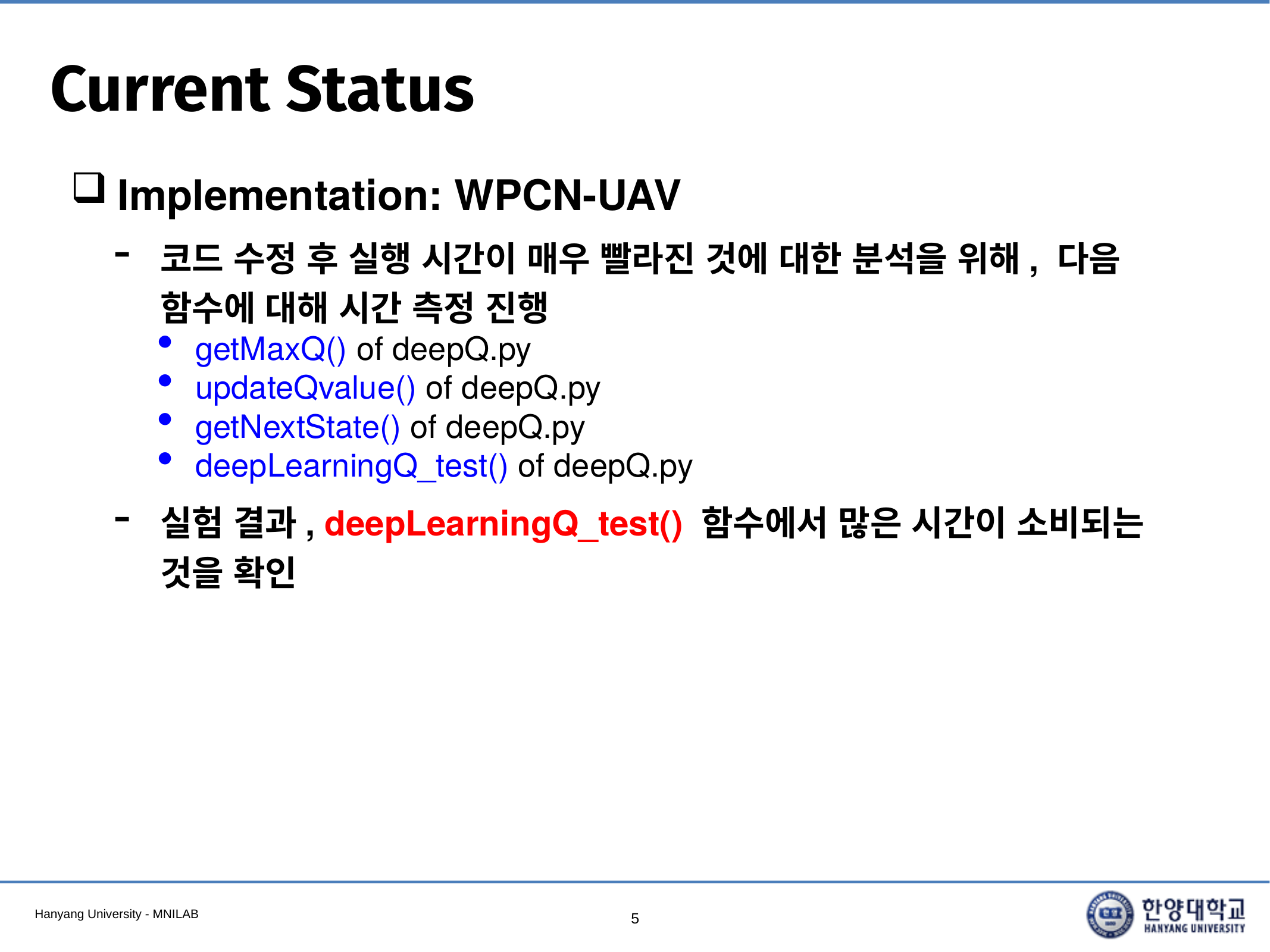

# Current Status
Implementation: WPCN-UAV
코드 수정 후 실행 시간이 매우 빨라진 것에 대한 분석을 위해, 다음 함수에 대해 시간 측정 진행
getMaxQ() of deepQ.py
updateQvalue() of deepQ.py
getNextState() of deepQ.py
deepLearningQ_test() of deepQ.py
실험 결과, deepLearningQ_test() 함수에서 많은 시간이 소비되는 것을 확인
5